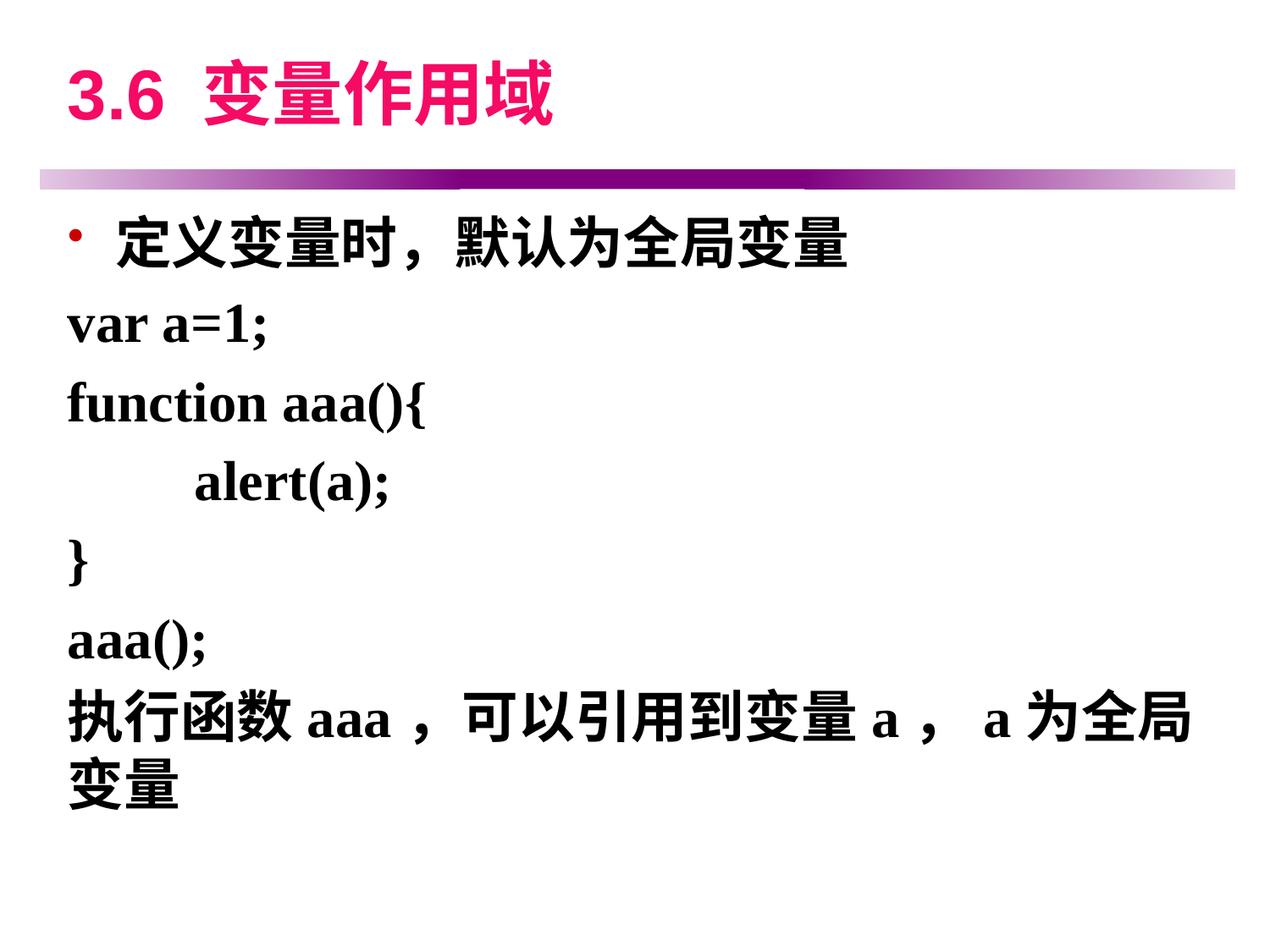

# 3.6 变量作用域
定义变量时，默认为全局变量
var a=1;
function aaa(){
	alert(a);
}
aaa();
执行函数aaa，可以引用到变量a，a为全局变量